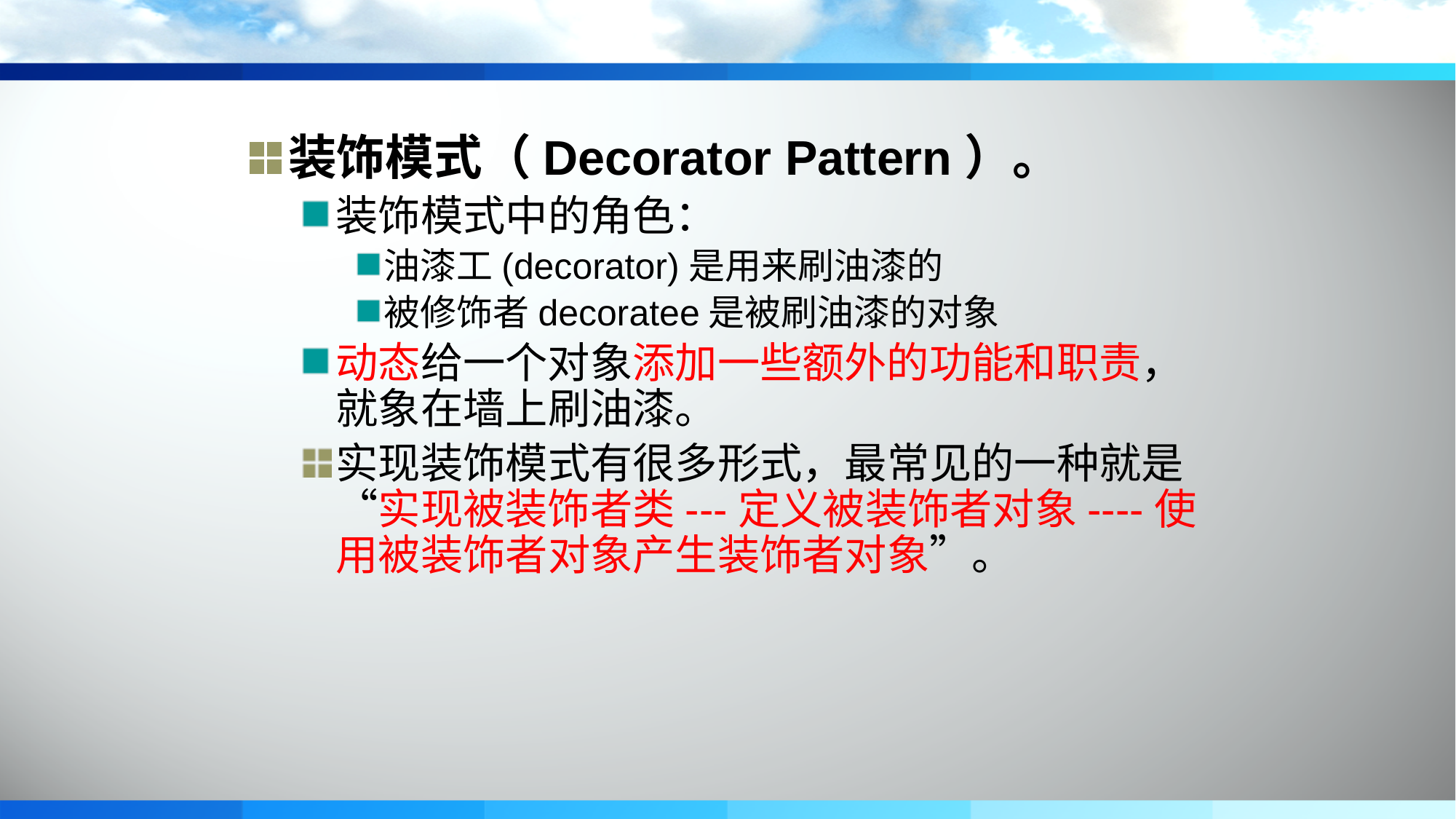

装饰模式（Decorator Pattern）。
装饰模式中的角色：
油漆工(decorator)是用来刷油漆的
被修饰者decoratee是被刷油漆的对象
动态给一个对象添加一些额外的功能和职责，就象在墙上刷油漆。
实现装饰模式有很多形式，最常见的一种就是“实现被装饰者类---定义被装饰者对象----使用被装饰者对象产生装饰者对象”。